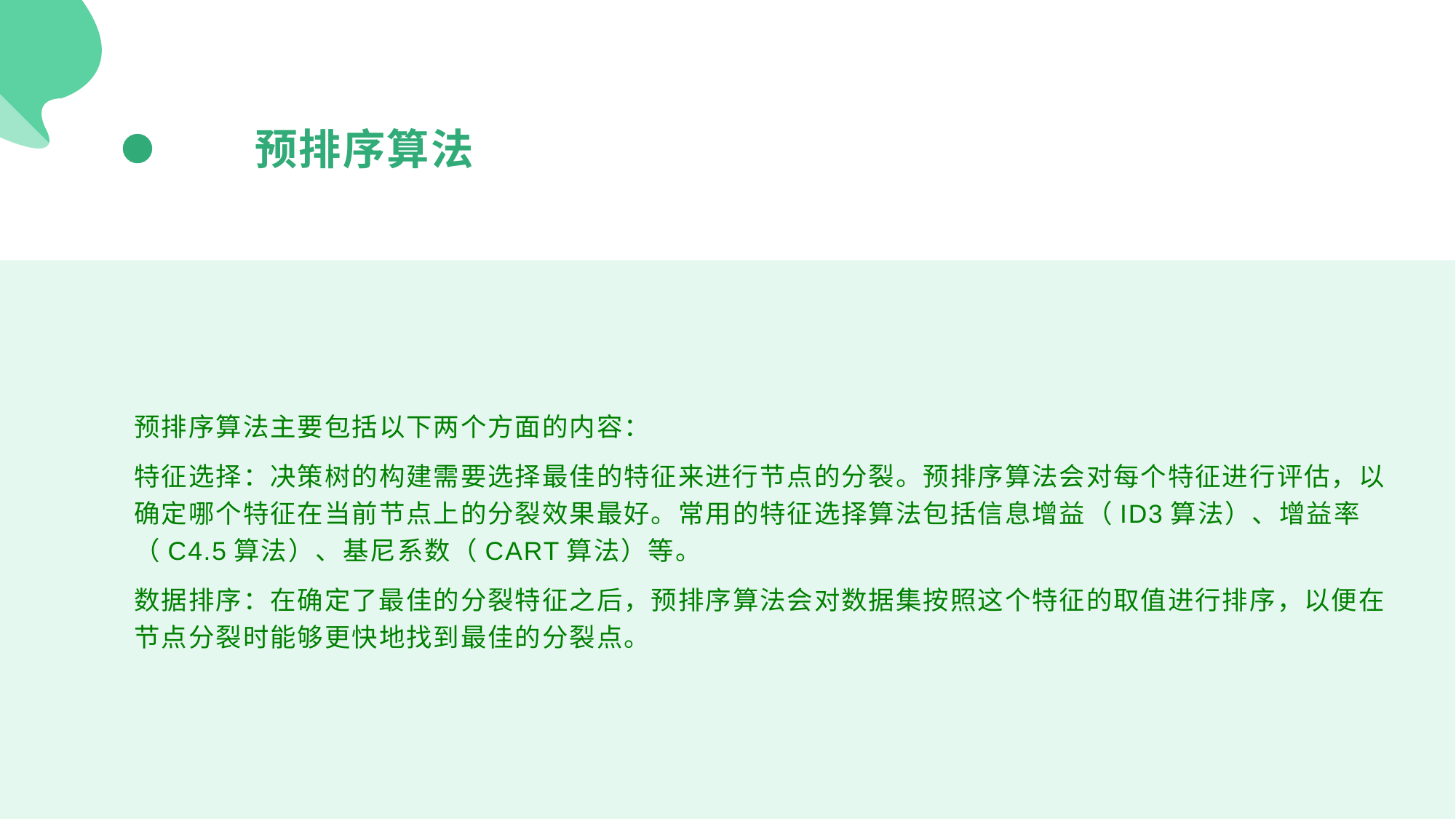

预排序算法

预排序算法主要包括以下两个方面的内容：
特征选择：决策树的构建需要选择最佳的特征来进行节点的分裂。预排序算法会对每个特征进行评估，以确定哪个特征在当前节点上的分裂效果最好。常用的特征选择算法包括信息增益（ID3算法）、增益率（C4.5算法）、基尼系数（CART算法）等。
数据排序：在确定了最佳的分裂特征之后，预排序算法会对数据集按照这个特征的取值进行排序，以便在节点分裂时能够更快地找到最佳的分裂点。